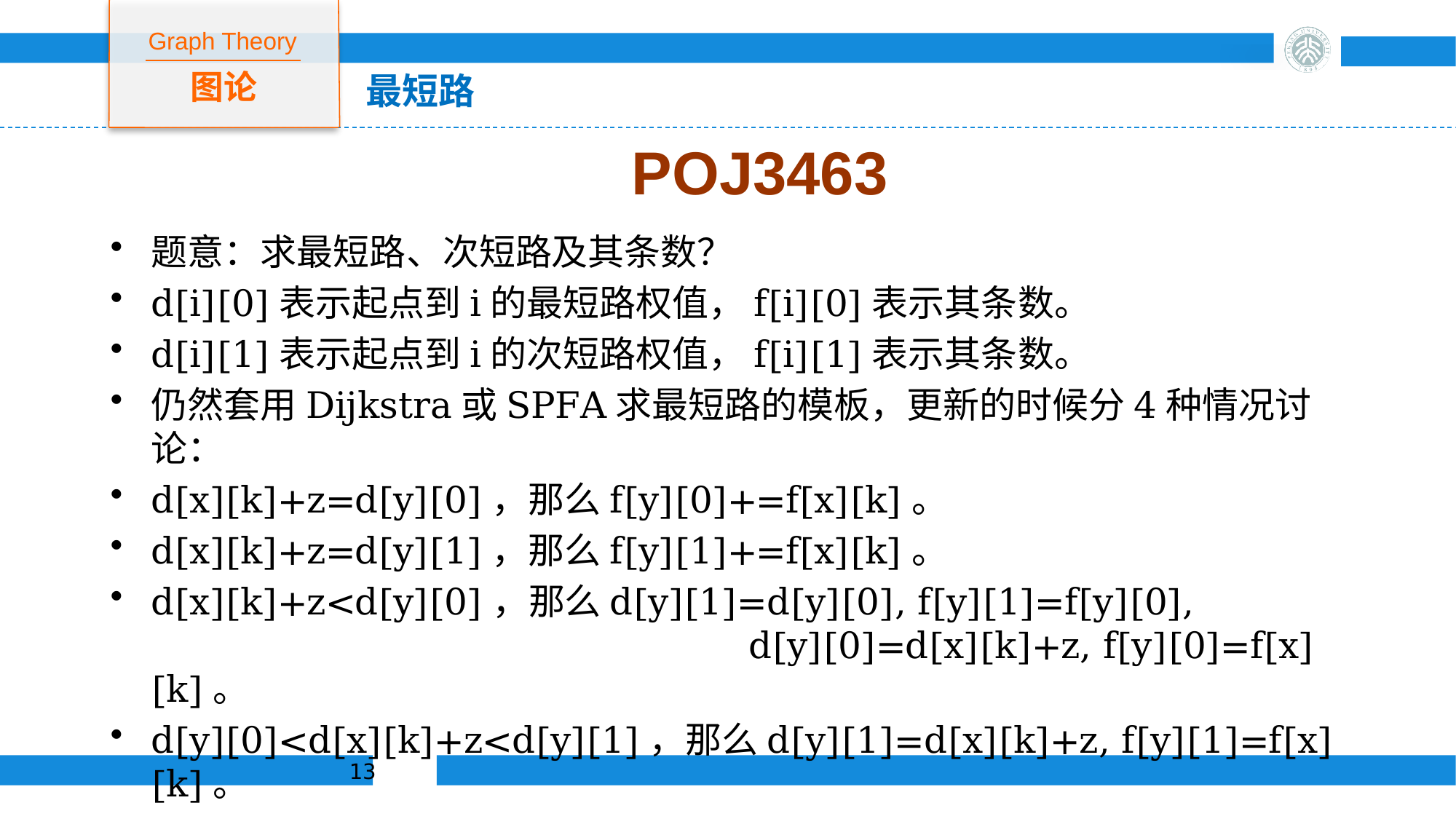

Graph Theory
图论
最短路
# POJ3463
题意：求最短路、次短路及其条数？
d[i][0]表示起点到i的最短路权值，f[i][0]表示其条数。
d[i][1]表示起点到i的次短路权值，f[i][1]表示其条数。
仍然套用Dijkstra或SPFA求最短路的模板，更新的时候分4种情况讨论：
d[x][k]+z=d[y][0]，那么f[y][0]+=f[x][k]。
d[x][k]+z=d[y][1]，那么f[y][1]+=f[x][k]。
d[x][k]+z<d[y][0]，那么d[y][1]=d[y][0], f[y][1]=f[y][0], 						              d[y][0]=d[x][k]+z, f[y][0]=f[x][k]。
d[y][0]<d[x][k]+z<d[y][1]，那么d[y][1]=d[x][k]+z, f[y][1]=f[x][k]。